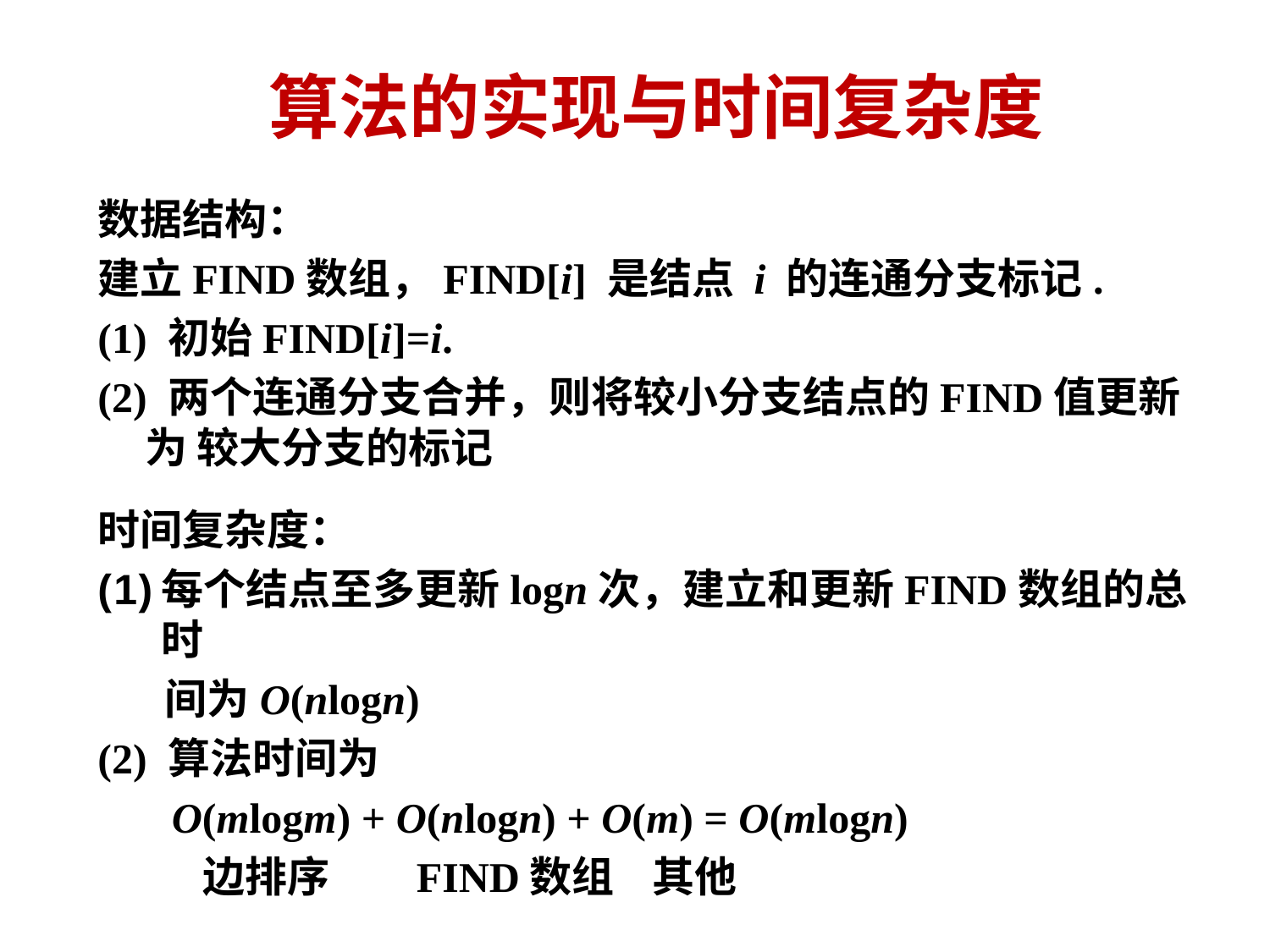

# 算法的实现与时间复杂度
数据结构：
建立FIND数组，FIND[i] 是结点 i 的连通分支标记.
(1) 初始FIND[i]=i.
(2) 两个连通分支合并，则将较小分支结点的FIND值更新为 较大分支的标记
时间复杂度：
每个结点至多更新logn次，建立和更新FIND数组的总时
      间为O(nlogn)
(2) 算法时间为
       O(mlogm) + O(nlogn) + O(m) = O(mlogn)
          边排序        FIND数组    其他